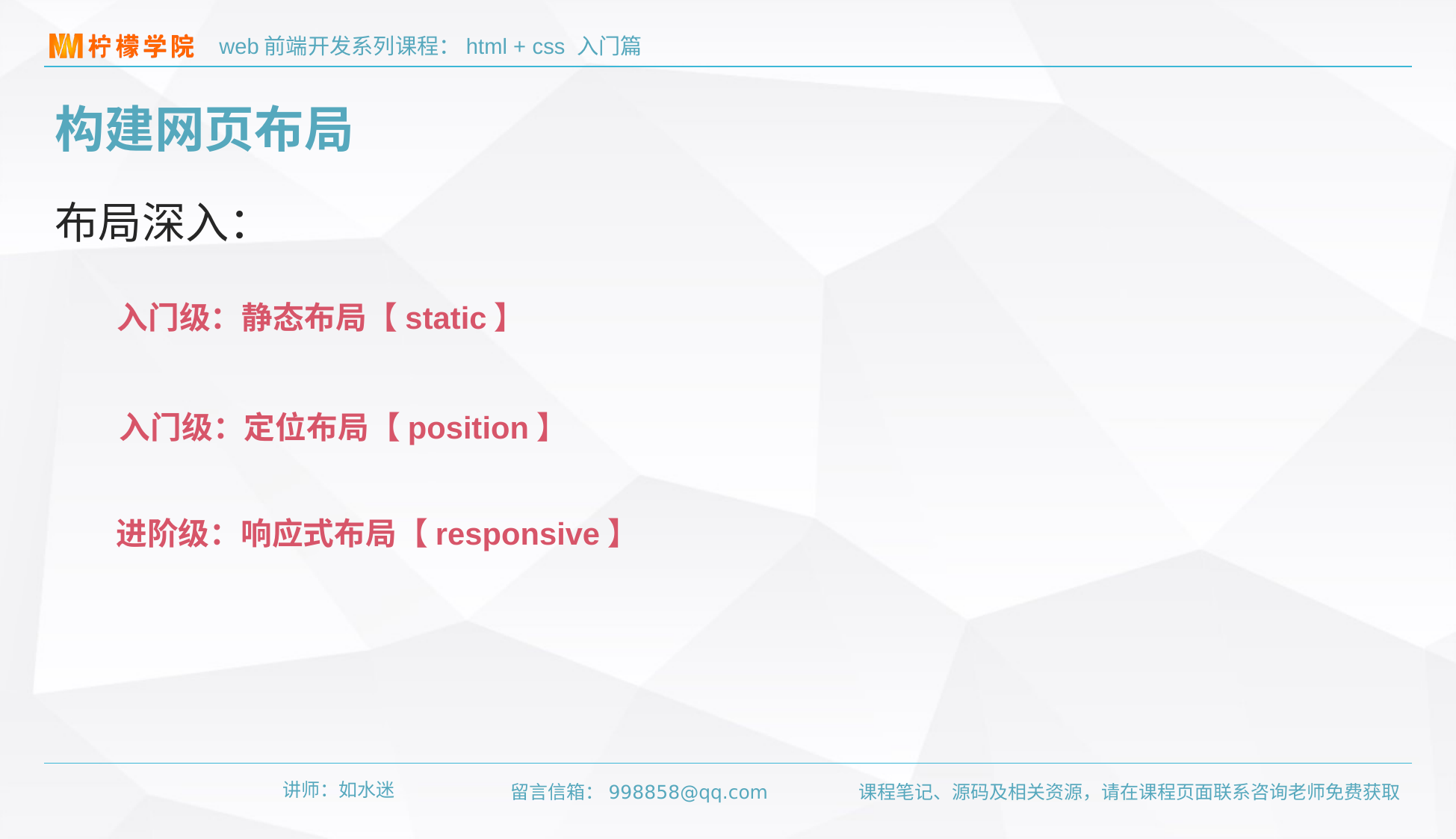

构建网页布局
布局深入：
入门级：静态布局【static】
入门级：定位布局【position】
进阶级：响应式布局【responsive】